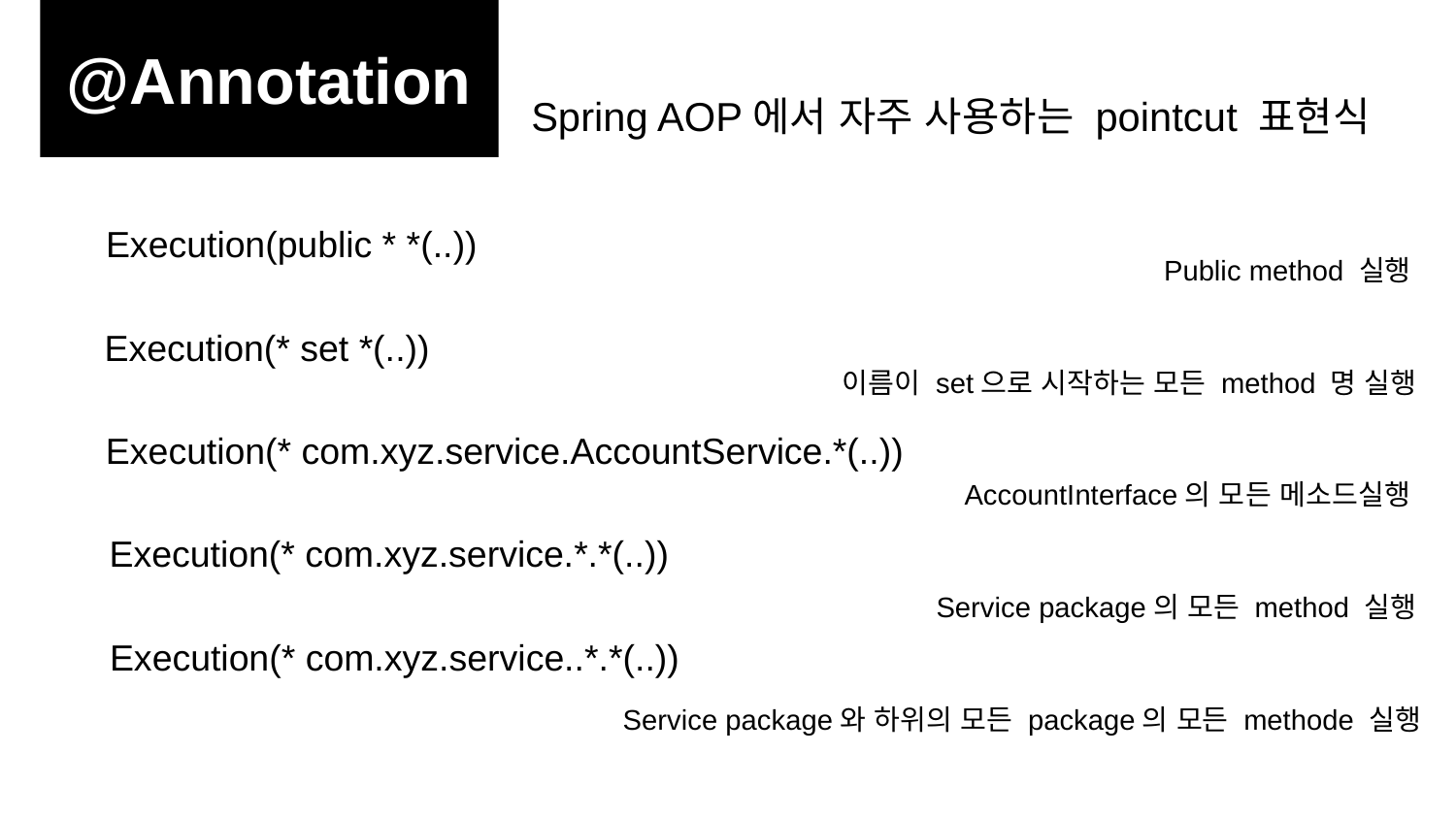

@Annotation
Spring AOP에서 자주 사용하는 pointcut 표현식
Execution(public * *(..))
Public method 실행
Execution(* set *(..))
이름이 set으로 시작하는 모든 method 명 실행
Execution(* com.xyz.service.AccountService.*(..))
AccountInterface의 모든 메소드실행
Execution(* com.xyz.service.*.*(..))
Service package의 모든 method 실행
Execution(* com.xyz.service..*.*(..))
Service package와 하위의 모든 package의 모든 methode 실행